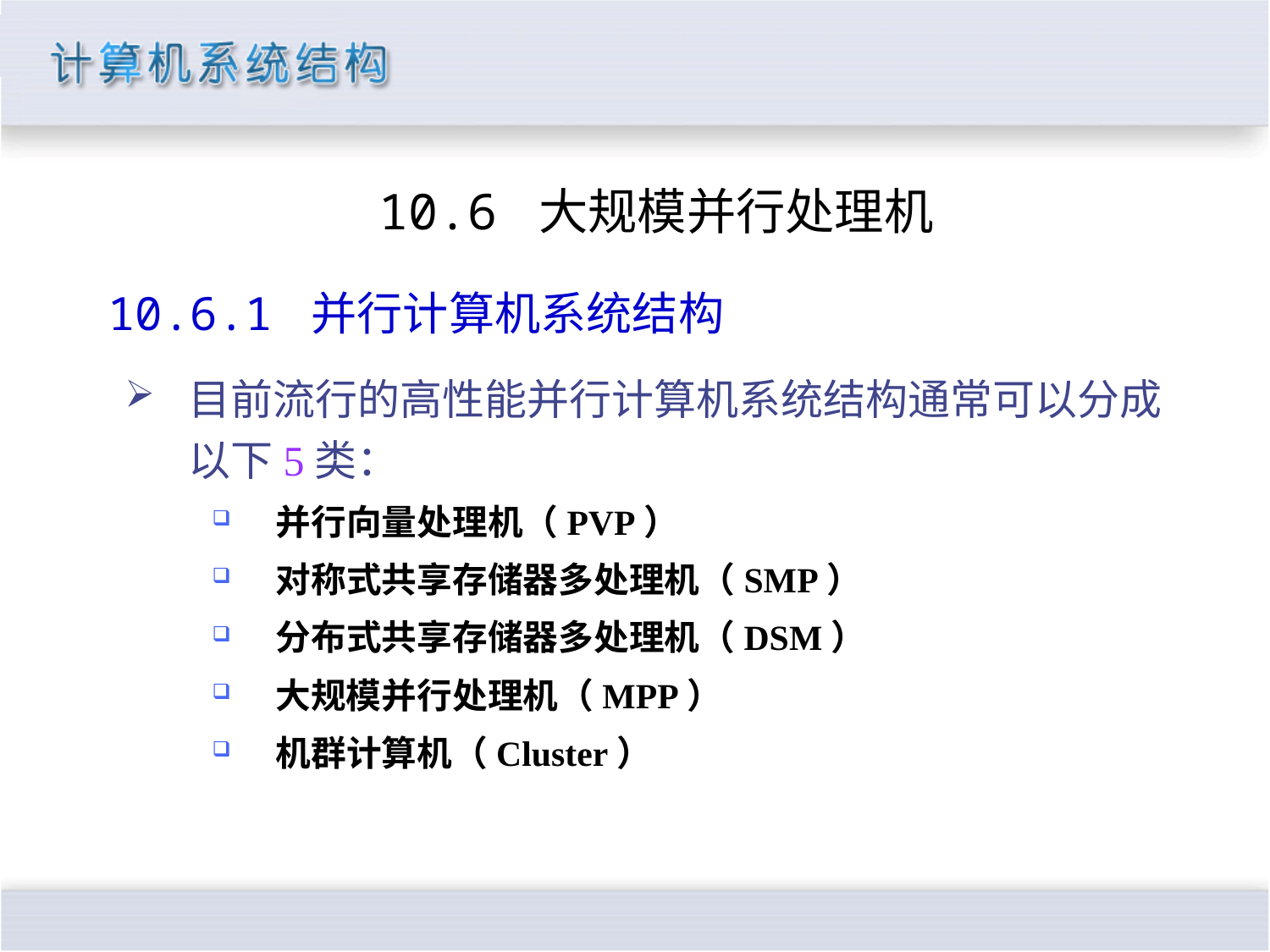

#
10.6 大规模并行处理机
10.6.1 并行计算机系统结构
目前流行的高性能并行计算机系统结构通常可以分成以下5类：
并行向量处理机（PVP）
对称式共享存储器多处理机（SMP）
分布式共享存储器多处理机（DSM）
大规模并行处理机（MPP）
机群计算机（Cluster）